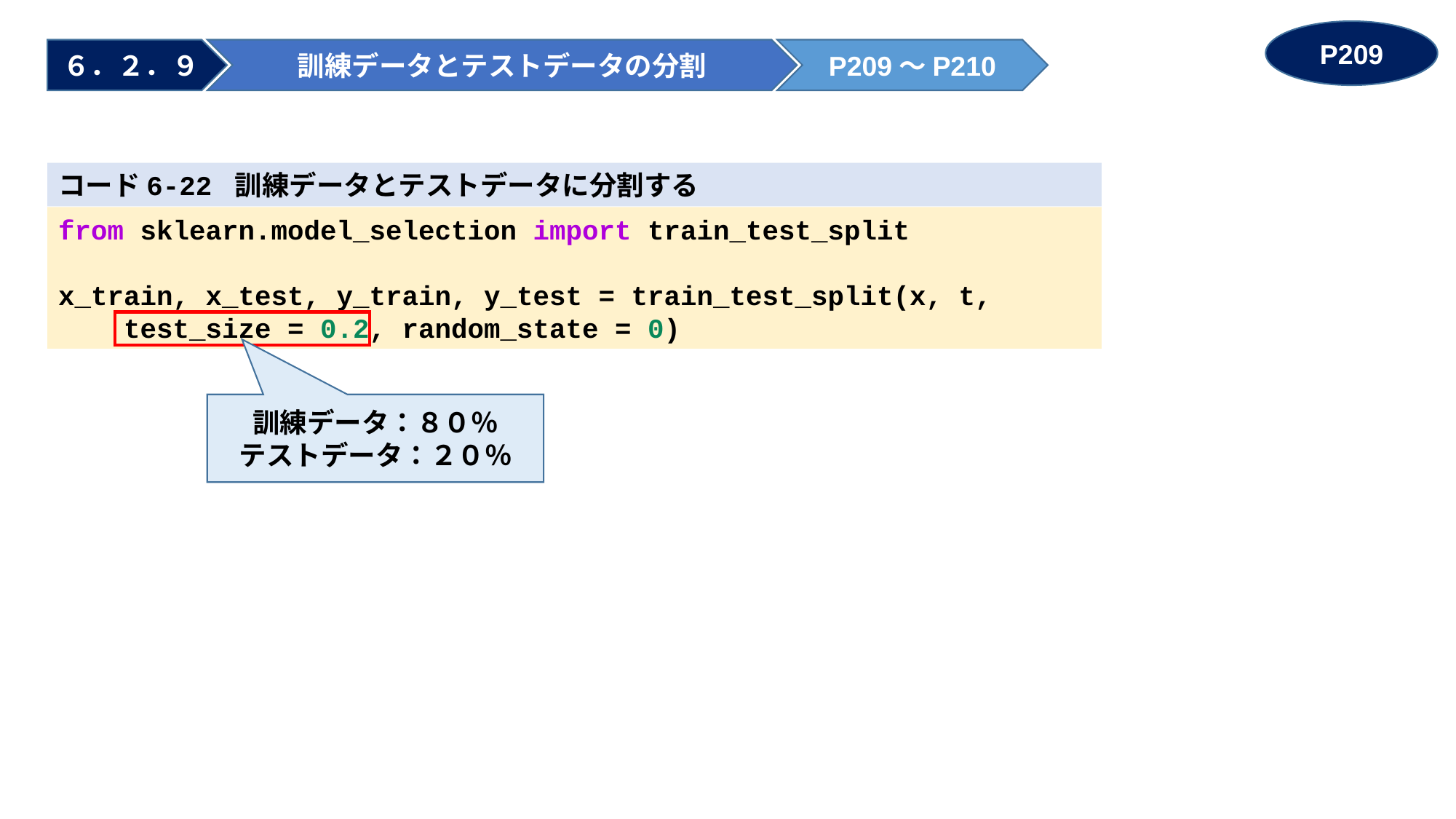

P209
６．２．９
訓練データとテストデータの分割
P209～P210
コード6-22 訓練データとテストデータに分割する
from sklearn.model_selection import train_test_split

x_train, x_test, y_train, y_test = train_test_split(x, t,
    test_size = 0.2, random_state = 0)

訓練データ：８０％
テストデータ：２０％